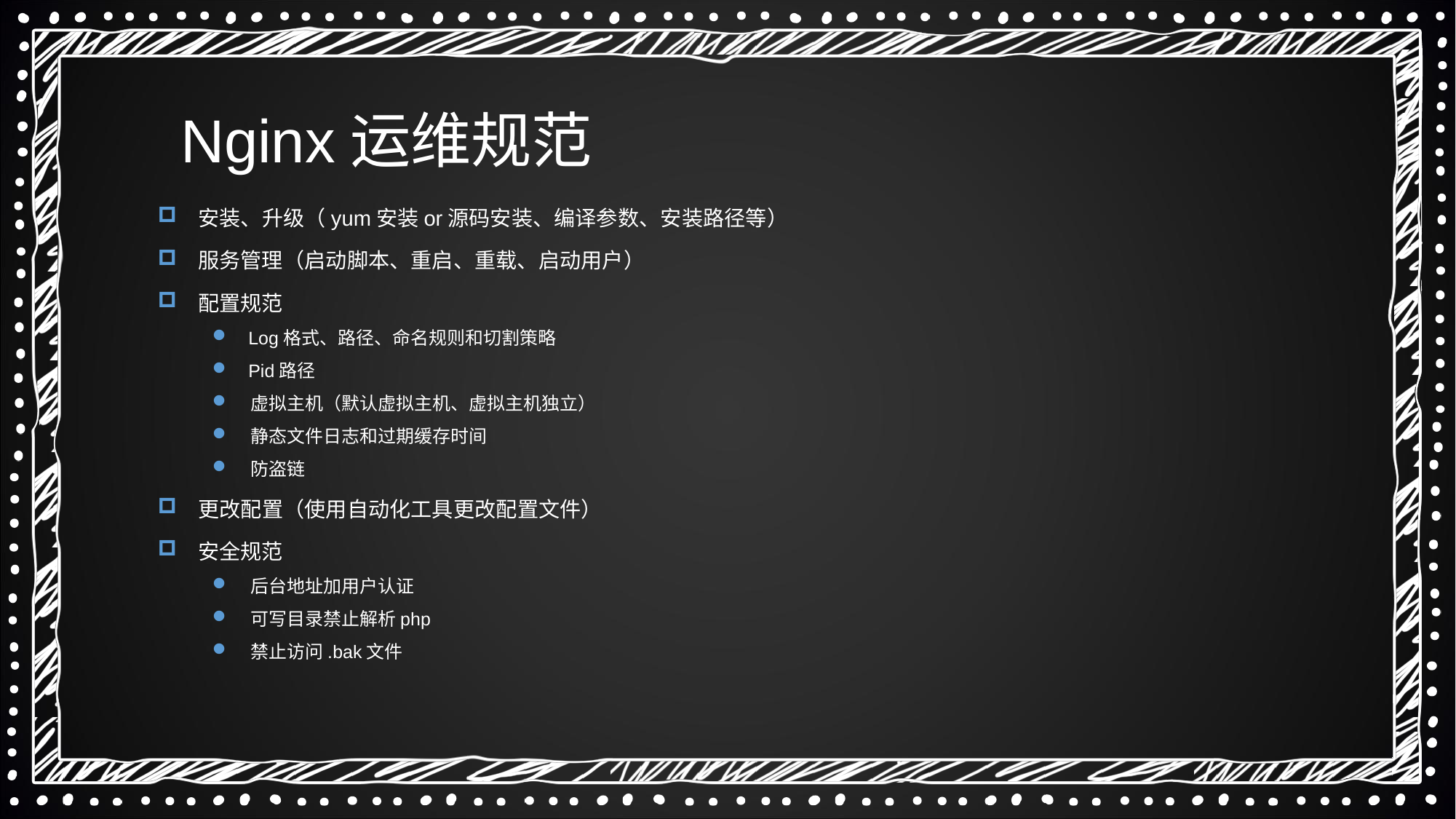

Nginx运维规范
  安装、升级（yum安装or源码安装、编译参数、安装路径等）
  服务管理（启动脚本、重启、重载、启动用户）
  配置规范
  Log格式、路径、命名规则和切割策略
  Pid路径
  虚拟主机（默认虚拟主机、虚拟主机独立）
  静态文件日志和过期缓存时间
  防盗链
  更改配置（使用自动化工具更改配置文件）
  安全规范
  后台地址加用户认证
  可写目录禁止解析php
  禁止访问.bak文件